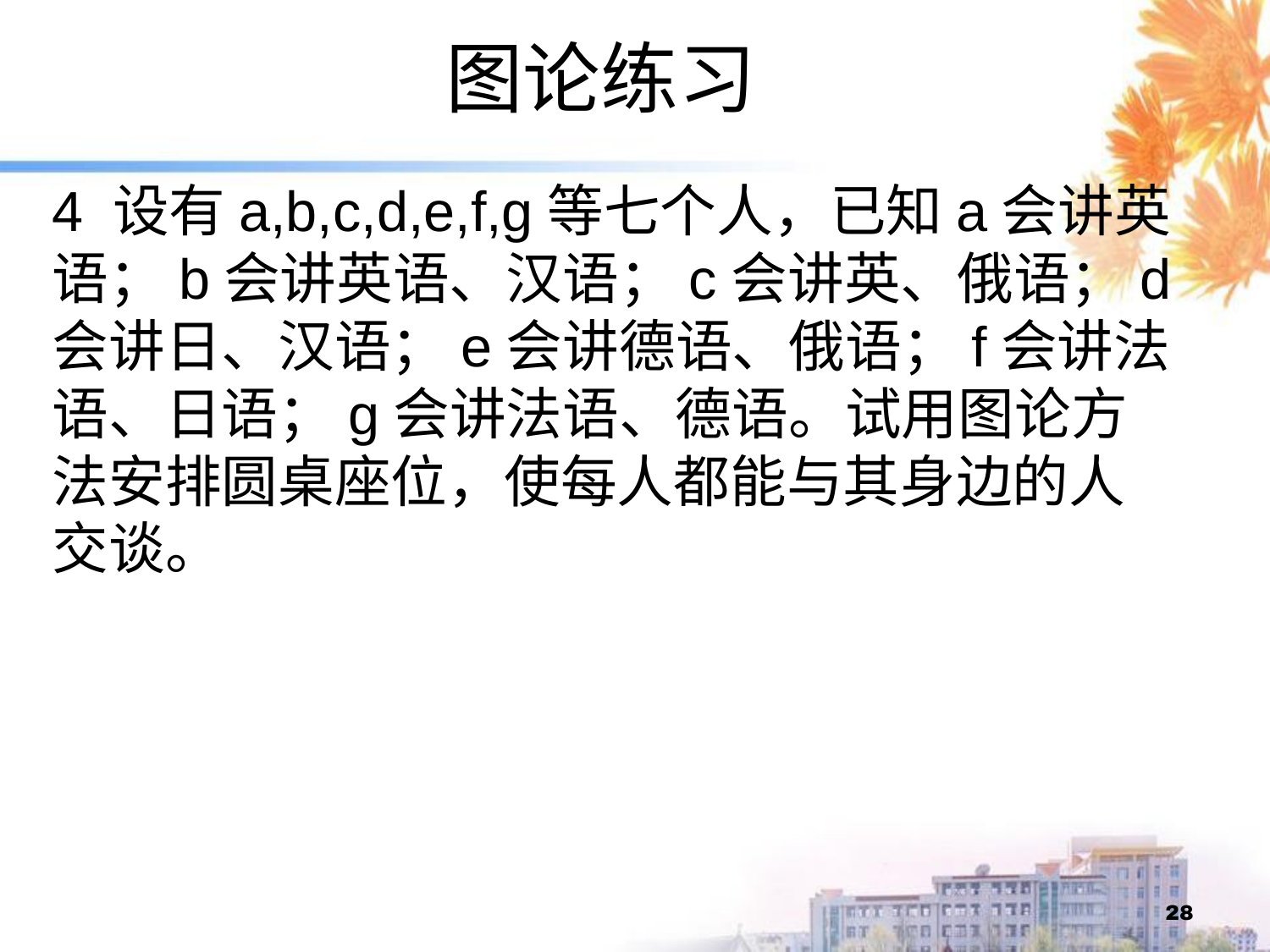

# 图论练习
4 设有a,b,c,d,e,f,g等七个人，已知a会讲英语；b会讲英语、汉语；c会讲英、俄语；d会讲日、汉语；e会讲德语、俄语；f会讲法语、日语；g会讲法语、德语。试用图论方法安排圆桌座位，使每人都能与其身边的人交谈。
28